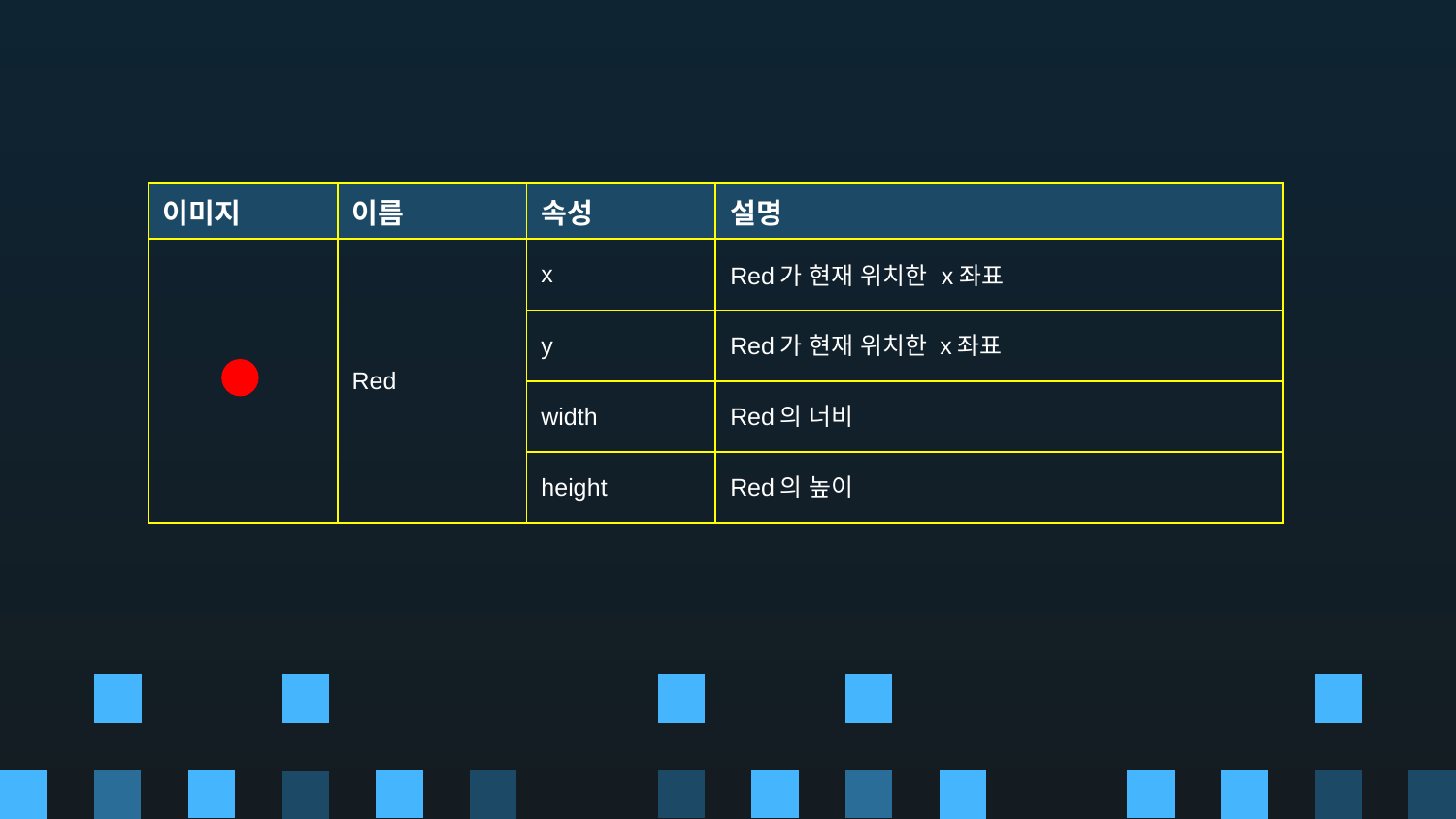

| 이미지 | 이름 | 속성 | 설명 |
| --- | --- | --- | --- |
|  | Red | x | Red가 현재 위치한 x좌표 |
|  |  | y | Red가 현재 위치한 x좌표 |
|  |  | width | Red의 너비 |
|  |  | height | Red의 높이 |